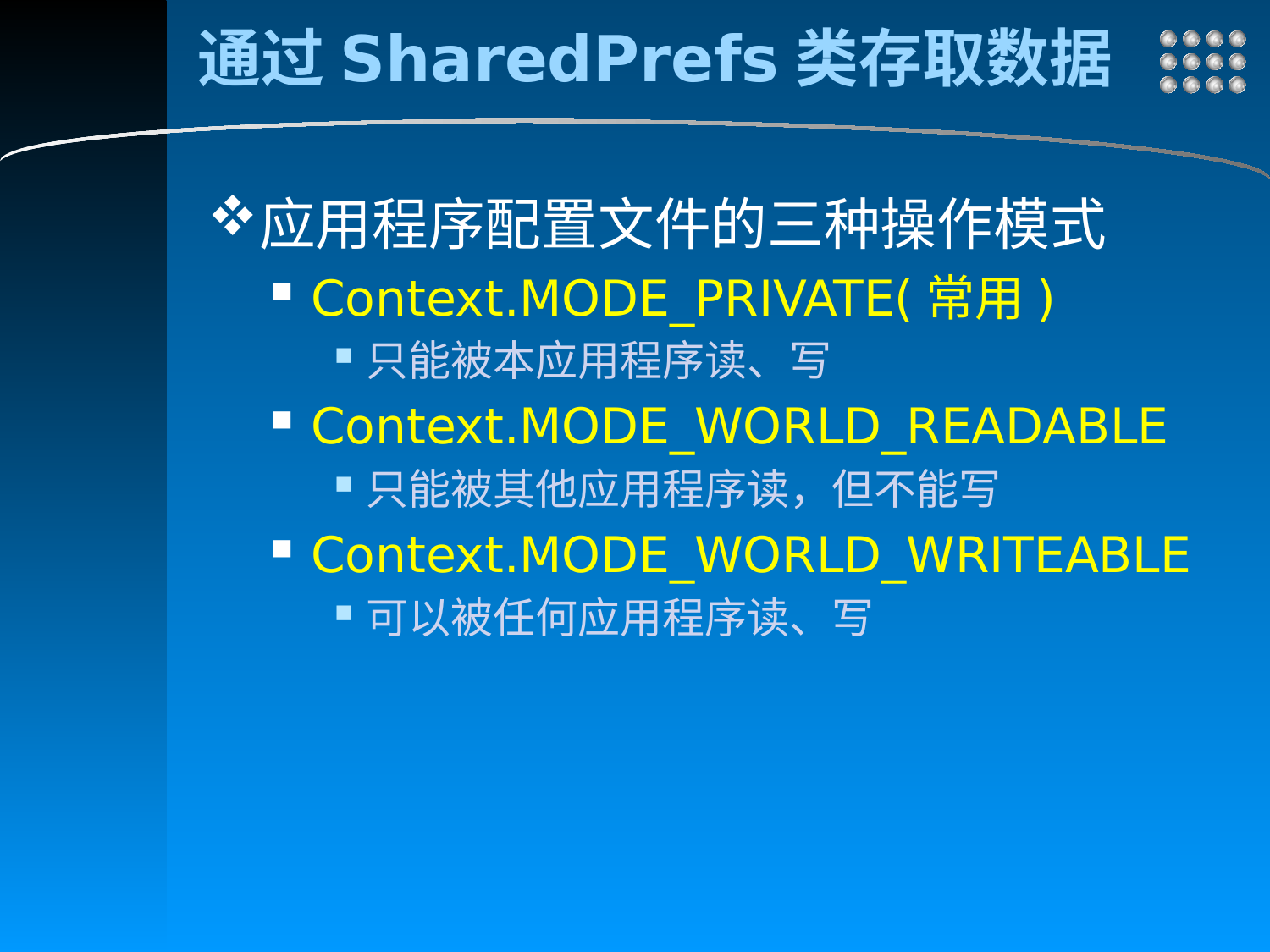

# 通过SharedPrefs类存取数据
应用程序配置文件的三种操作模式
Context.MODE_PRIVATE(常用)
只能被本应用程序读、写
Context.MODE_WORLD_READABLE
只能被其他应用程序读，但不能写
Context.MODE_WORLD_WRITEABLE
可以被任何应用程序读、写